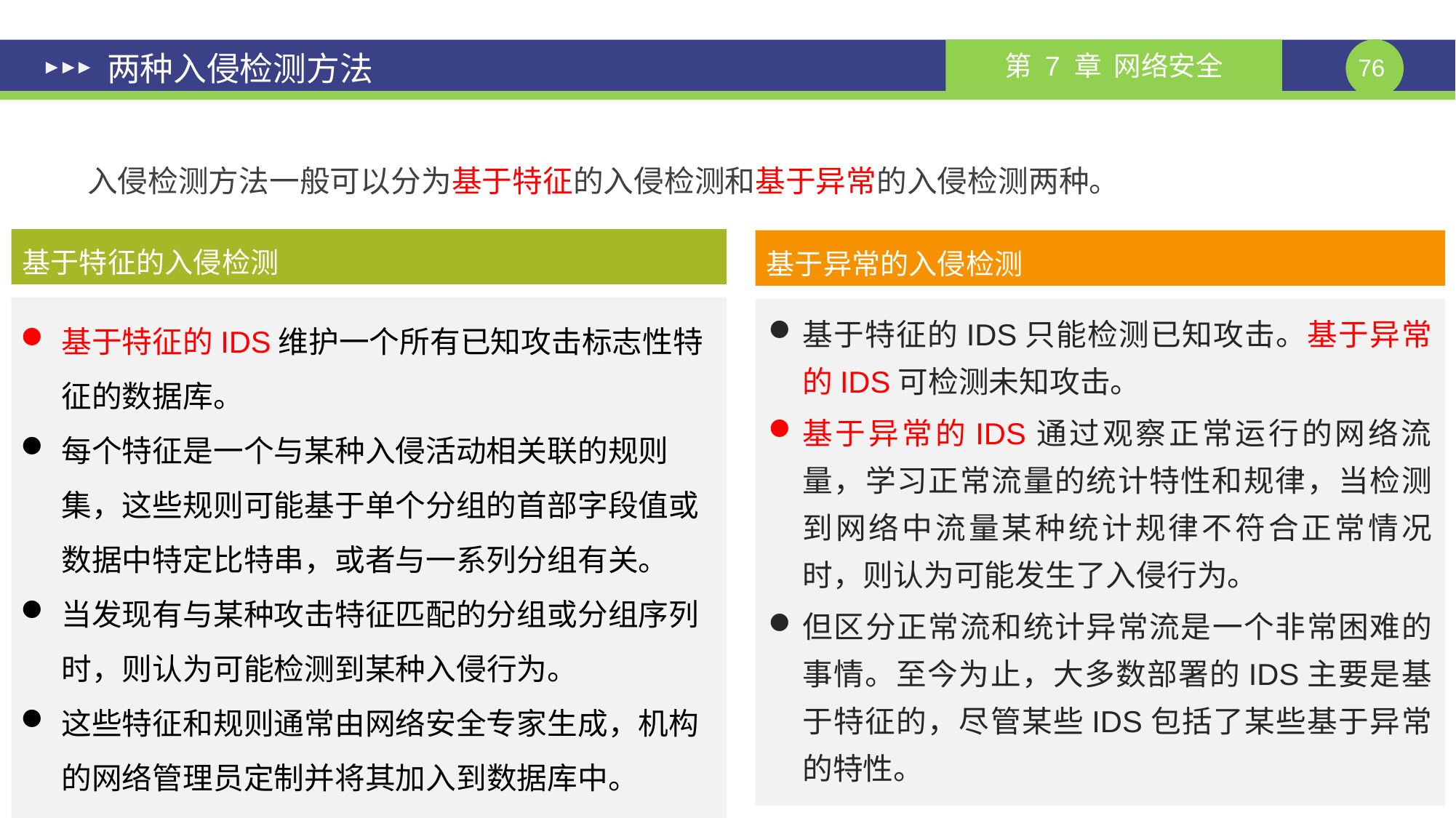

# 两种入侵检测方法
入侵检测方法一般可以分为基于特征的入侵检测和基于异常的入侵检测两种。
基于特征的入侵检测
基于异常的入侵检测

基于特征的IDS维护一个所有已知攻击标志性特征的数据库。
每个特征是一个与某种入侵活动相关联的规则集，这些规则可能基于单个分组的首部字段值或数据中特定比特串，或者与一系列分组有关。
当发现有与某种攻击特征匹配的分组或分组序列时，则认为可能检测到某种入侵行为。
这些特征和规则通常由网络安全专家生成，机构的网络管理员定制并将其加入到数据库中。
基于特征的IDS只能检测已知攻击。基于异常的IDS可检测未知攻击。
基于异常的IDS通过观察正常运行的网络流量，学习正常流量的统计特性和规律，当检测到网络中流量某种统计规律不符合正常情况时，则认为可能发生了入侵行为。
但区分正常流和统计异常流是一个非常困难的事情。至今为止，大多数部署的IDS主要是基于特征的，尽管某些IDS包括了某些基于异常的特性。
课件制作人：谢钧  谢希仁